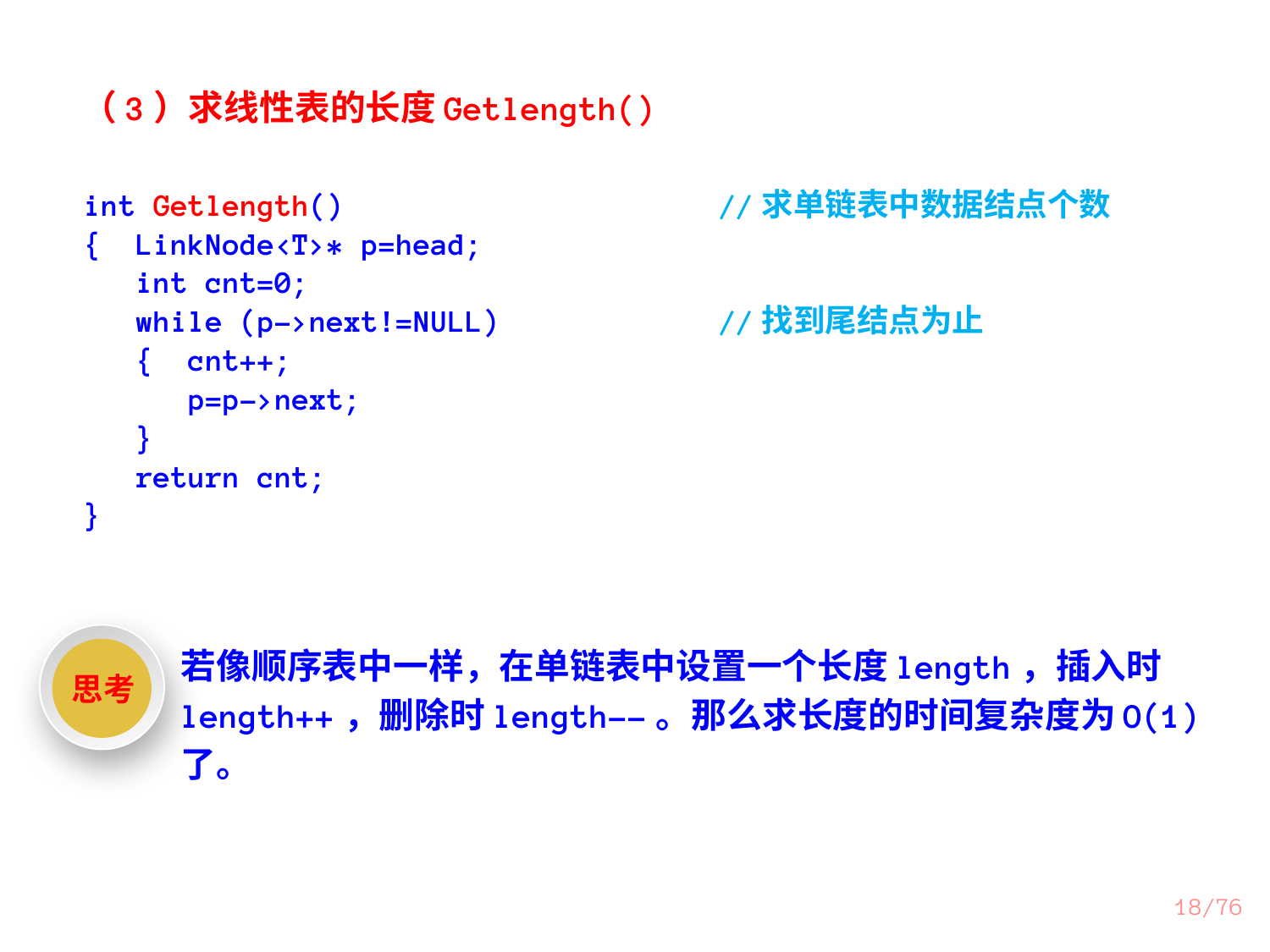

（3）求线性表的长度Getlength()
int Getlength()			//求单链表中数据结点个数
{  LinkNode<T>* p=head;
   int cnt=0;
   while (p->next!=NULL)		//找到尾结点为止
   {  cnt++;
      p=p->next;
   }
   return cnt;
}

思考
若像顺序表中一样，在单链表中设置一个长度length，插入时length++，删除时length--。那么求长度的时间复杂度为O(1)了。
18/76